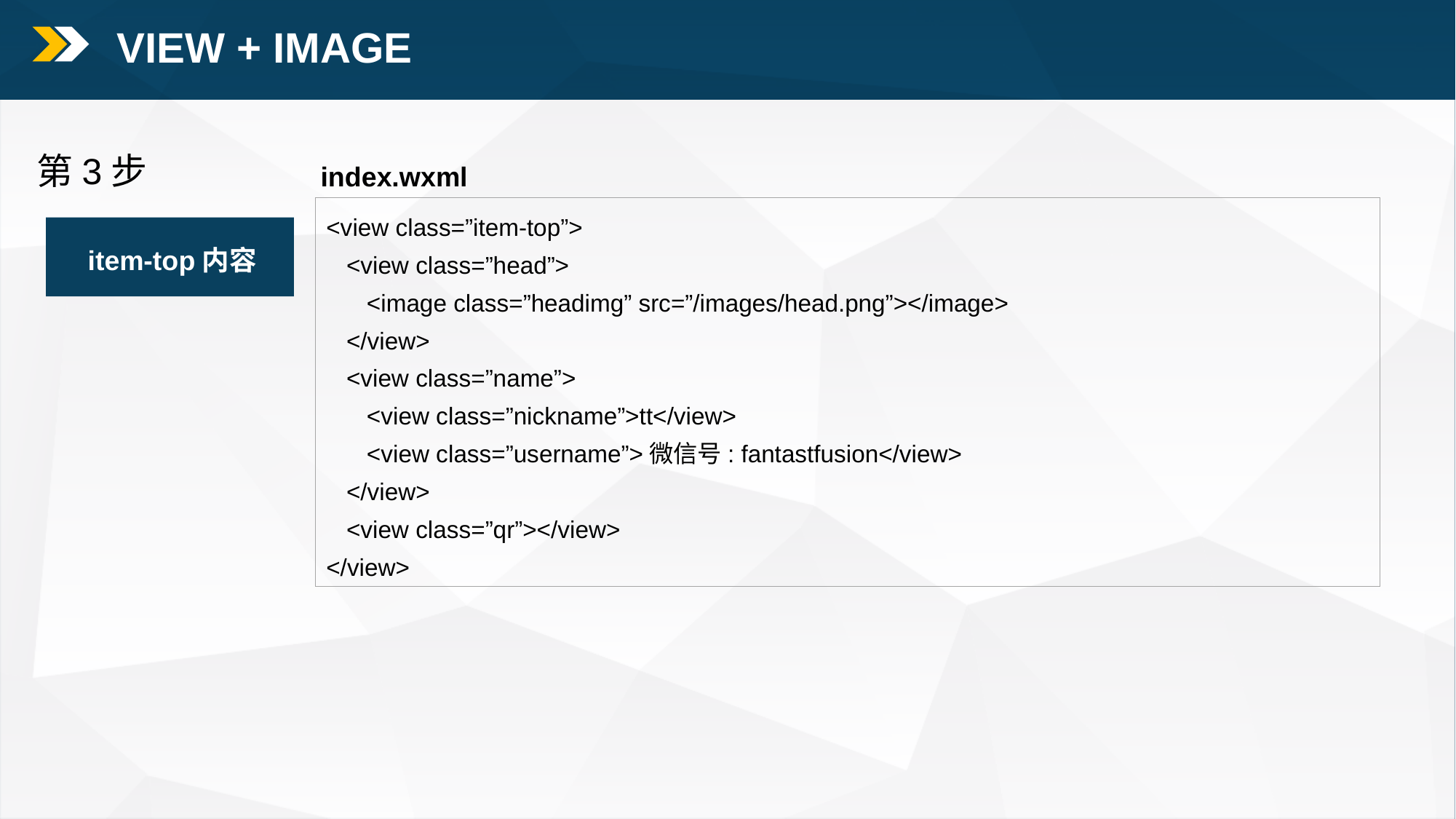

VIEW + IMAGE

第3步
index.wxml
<view class=”item-top”>
   <view class=”head”>
      <image class=”headimg” src=”/images/head.png”></image>
   </view>
   <view class=”name”>
      <view class=”nickname”>tt</view>
      <view class=”username”>微信号: fantastfusion</view>
   </view>
   <view class=”qr”></view>
</view>

item-top内容